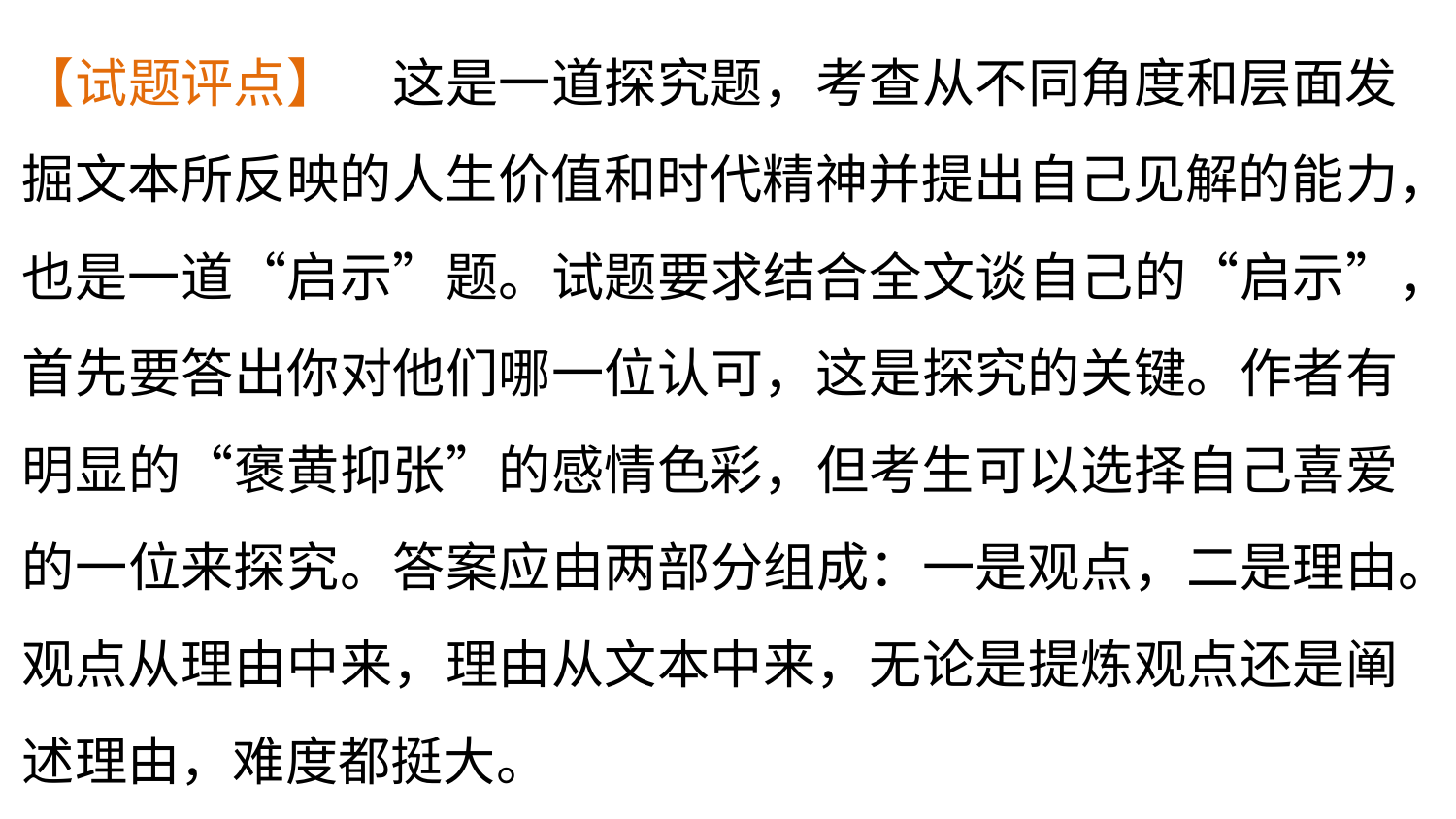

【试题评点】　这是一道探究题，考查从不同角度和层面发掘文本所反映的人生价值和时代精神并提出自己见解的能力，也是一道“启示”题。试题要求结合全文谈自己的“启示”，首先要答出你对他们哪一位认可，这是探究的关键。作者有明显的“褒黄抑张”的感情色彩，但考生可以选择自己喜爱的一位来探究。答案应由两部分组成：一是观点，二是理由。观点从理由中来，理由从文本中来，无论是提炼观点还是阐述理由，难度都挺大。